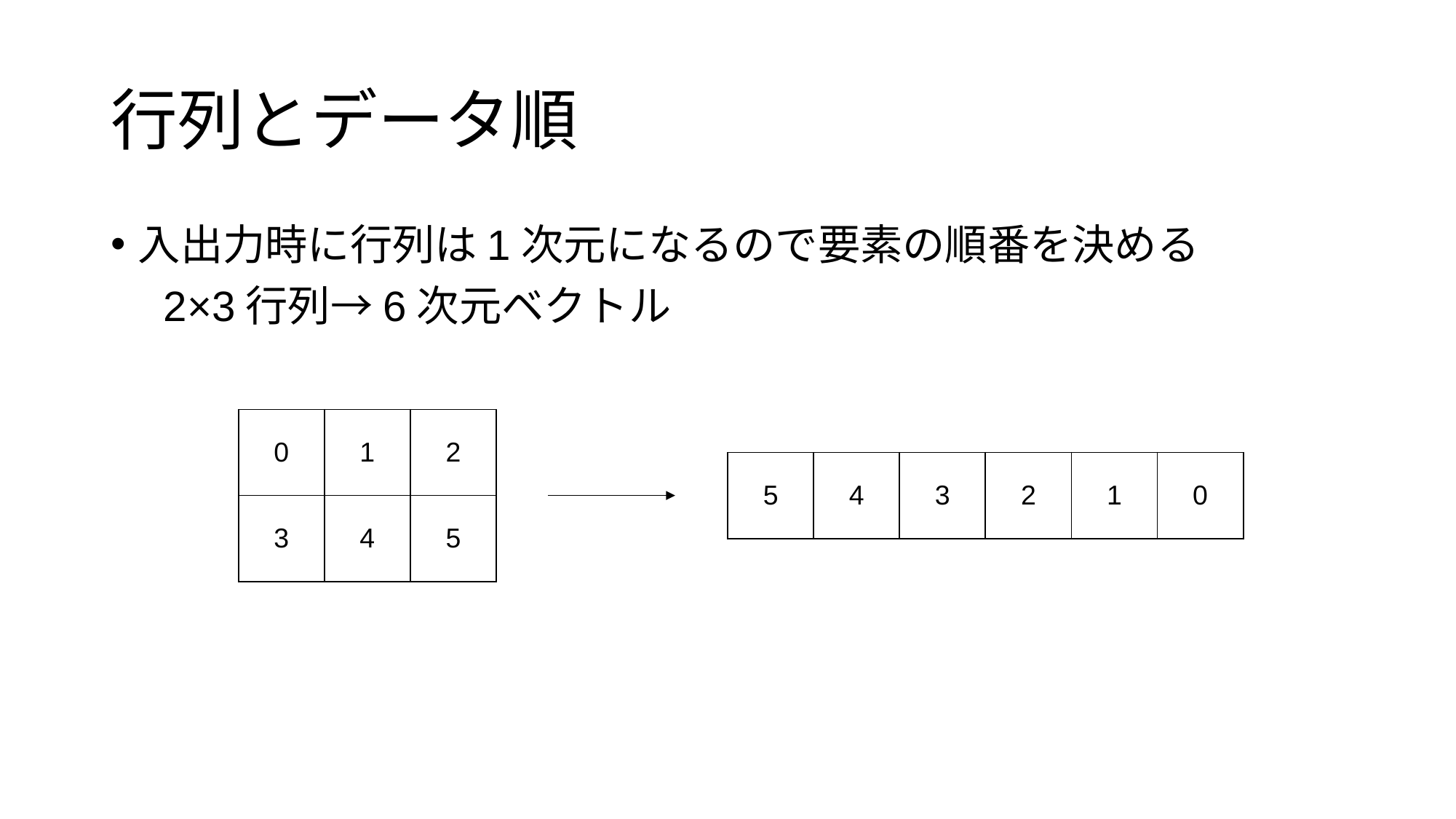

# 行列とデータ順
入出力時に行列は1次元になるので要素の順番を決める
　2×3行列→6次元ベクトル
| 0 | 1 | 2 |
| --- | --- | --- |
| 3 | 4 | 5 |
| 5 | 4 | 3 | 2 | 1 | 0 |
| --- | --- | --- | --- | --- | --- |